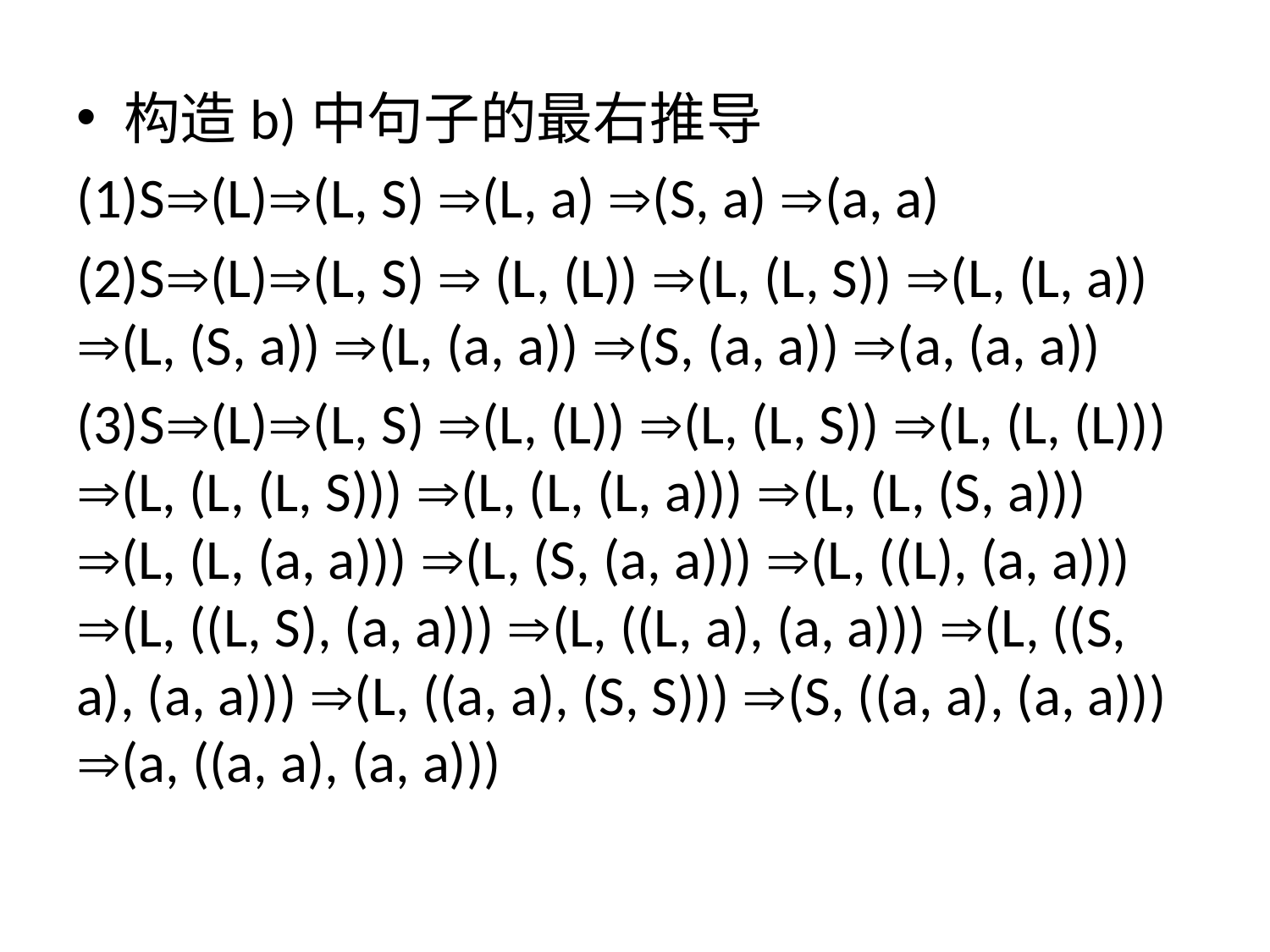

构造b)中句子的最右推导
(1)S⇒(L)⇒(L, S) ⇒(L, a) ⇒(S, a) ⇒(a, a)
(2)S⇒(L)⇒(L, S) ⇒ (L, (L)) ⇒(L, (L, S)) ⇒(L, (L, a)) ⇒(L, (S, a)) ⇒(L, (a, a)) ⇒(S, (a, a)) ⇒(a, (a, a))
(3)S⇒(L)⇒(L, S) ⇒(L, (L)) ⇒(L, (L, S)) ⇒(L, (L, (L))) ⇒(L, (L, (L, S))) ⇒(L, (L, (L, a))) ⇒(L, (L, (S, a))) ⇒(L, (L, (a, a))) ⇒(L, (S, (a, a))) ⇒(L, ((L), (a, a))) ⇒(L, ((L, S), (a, a))) ⇒(L, ((L, a), (a, a))) ⇒(L, ((S, a), (a, a))) ⇒(L, ((a, a), (S, S))) ⇒(S, ((a, a), (a, a))) ⇒(a, ((a, a), (a, a)))